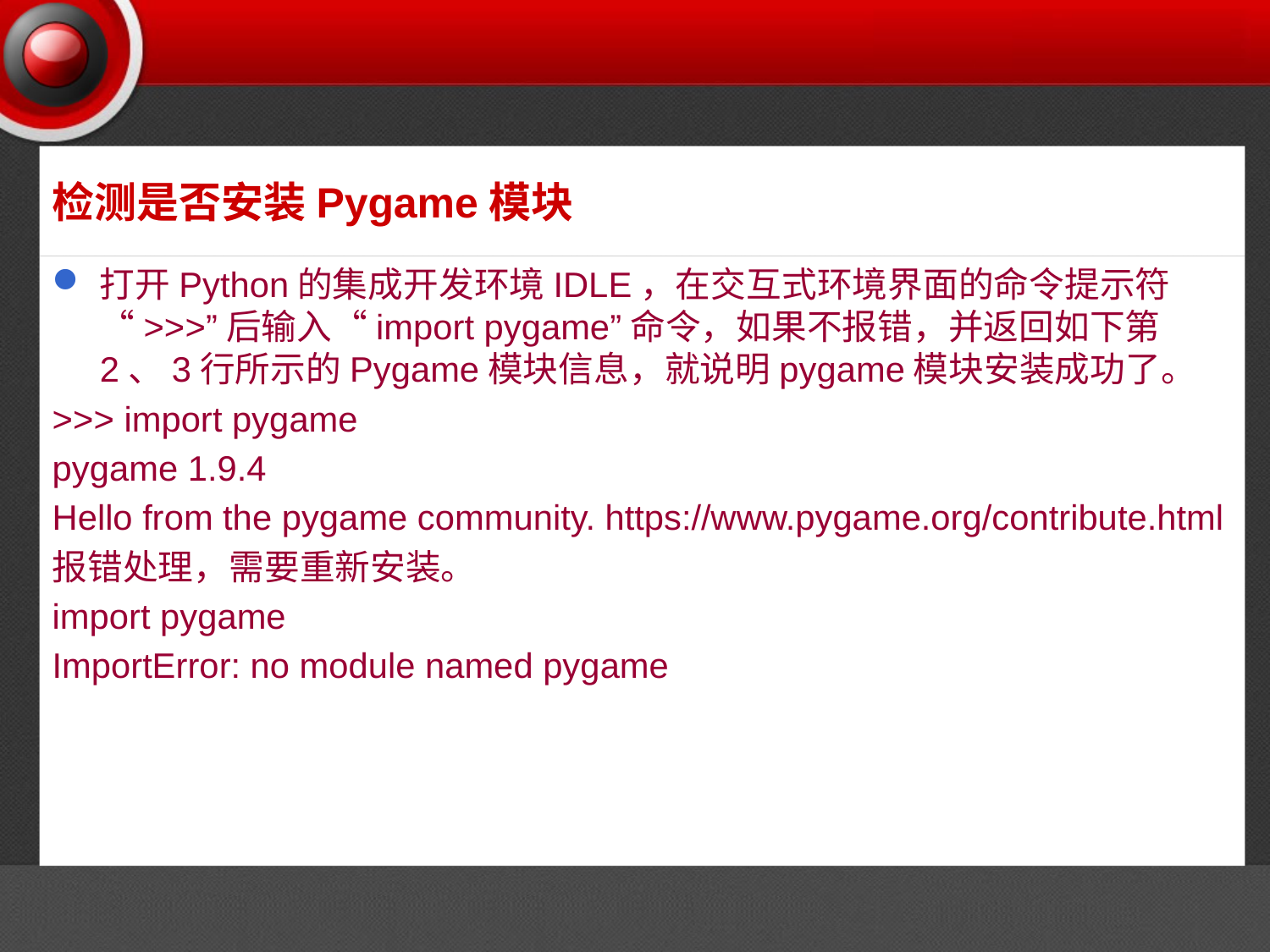

# 检测是否安装Pygame模块
打开Python的集成开发环境IDLE，在交互式环境界面的命令提示符“>>>”后输入“import pygame”命令，如果不报错，并返回如下第2、3行所示的Pygame模块信息，就说明pygame模块安装成功了。
>>> import pygame
pygame 1.9.4
Hello from the pygame community. https://www.pygame.org/contribute.html
报错处理，需要重新安装。
import pygame
ImportError: no module named pygame